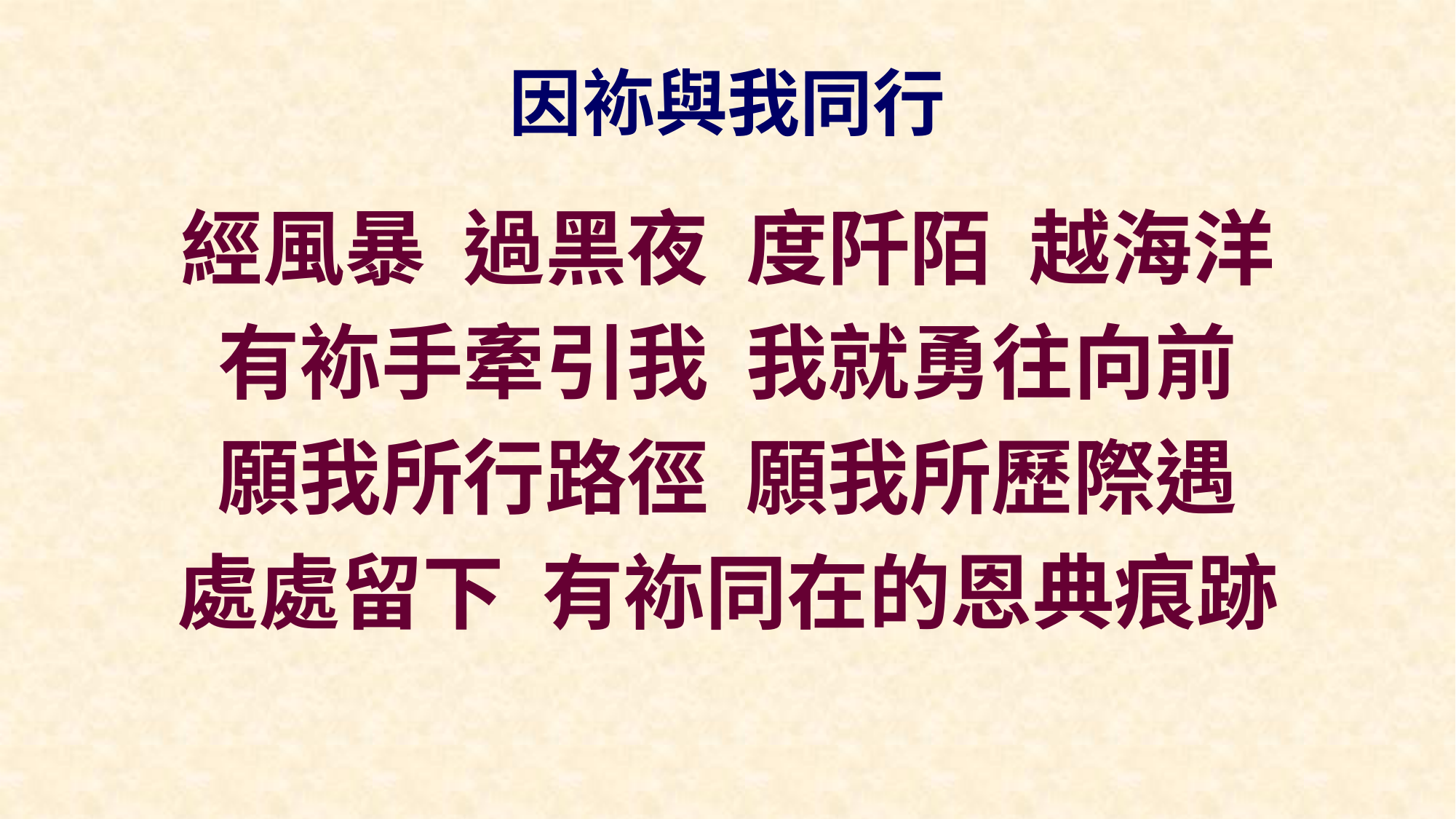

# 因袮與我同行
經風暴  過黑夜  度阡陌  越海洋
有袮手牽引我  我就勇往向前
願我所行路徑  願我所歷際遇
處處留下  有袮同在的恩典痕跡